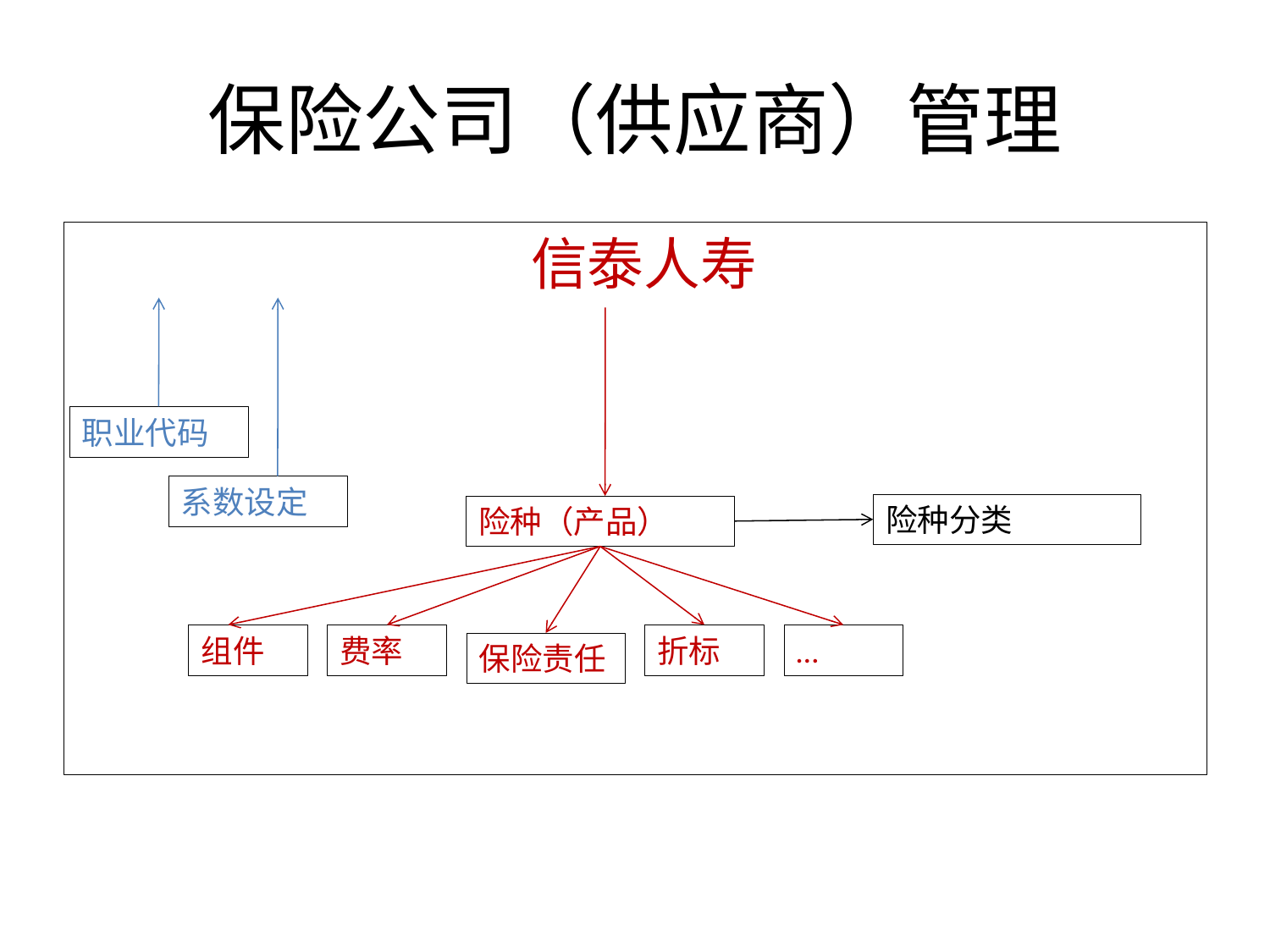

# 保险公司（供应商）管理
				 信泰人寿
职业代码
系数设定
险种分类
险种（产品）
组件
费率
折标
…
保险责任